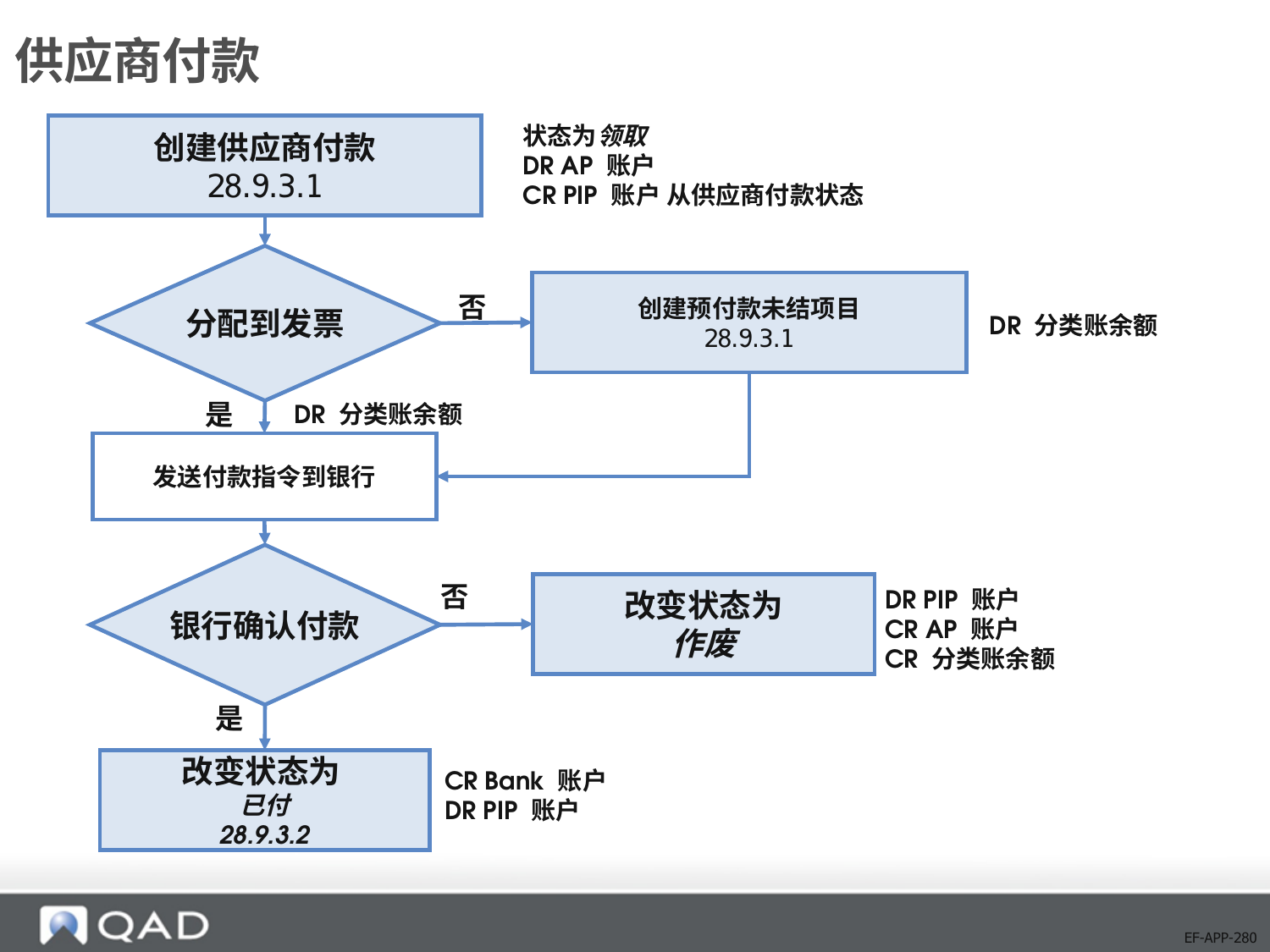

# 供应商付款
状态为领取
DR AP 账户
CR PIP 账户 从供应商付款状态
创建供应商付款
28.9.3.1

分配到发票
创建预付款未结项目
28.9.3.1
否
DR 分类账余额
是
DR 分类账余额
发送付款指令到银行
银行确认付款
否
DR PIP 账户
CR AP 账户
CR 分类账余额
改变状态为
作废
是
CR Bank 账户
DR PIP 账户
改变状态为
已付
28.9.3.2
EF-APP-280